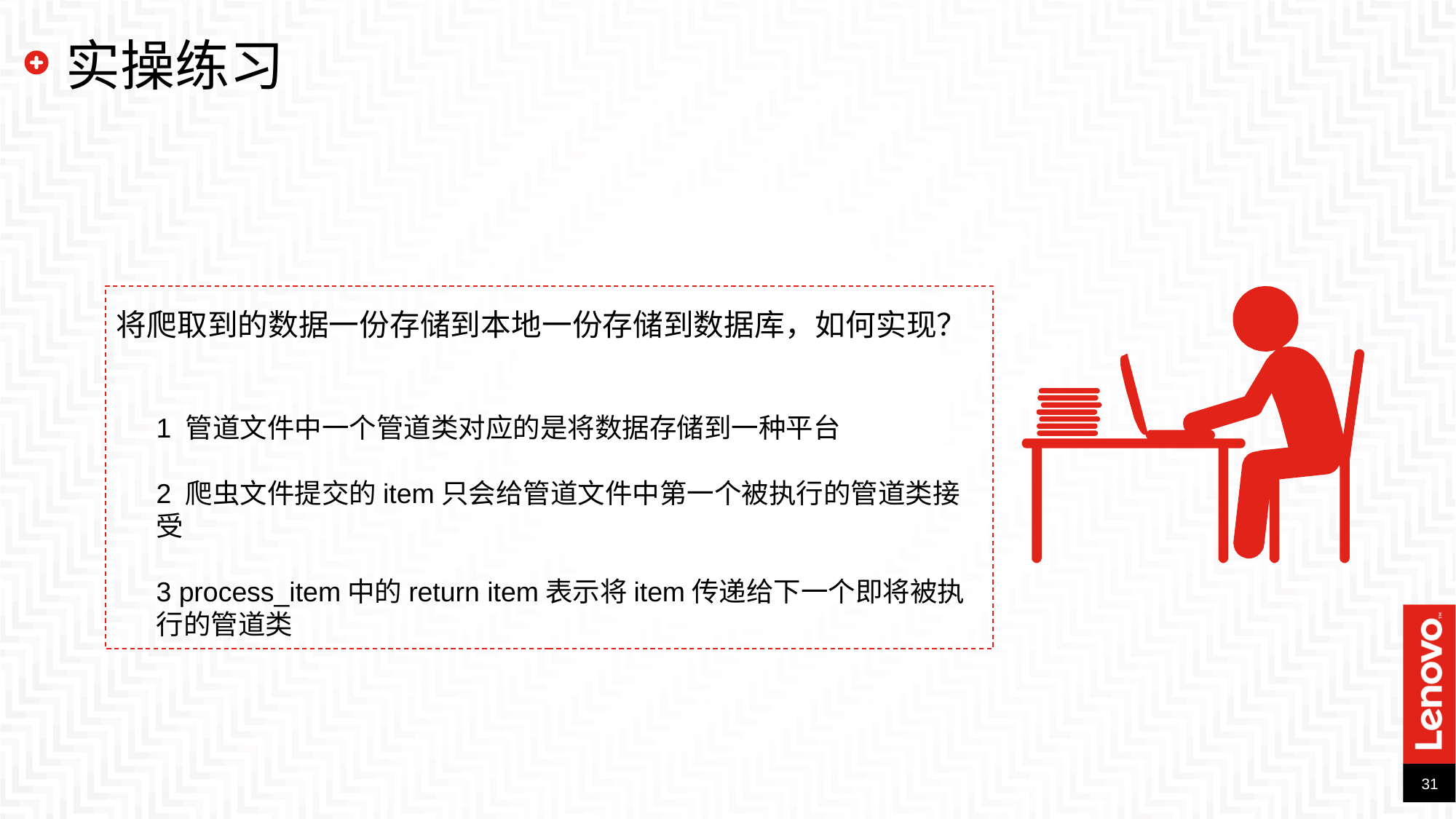

实操练习

将爬取到的数据一份存储到本地一份存储到数据库，如何实现？
1 管道文件中一个管道类对应的是将数据存储到一种平台

2 爬虫文件提交的item只会给管道文件中第一个被执行的管道类接受

3 process_item中的return item表示将item传递给下一个即将被执行的管道类